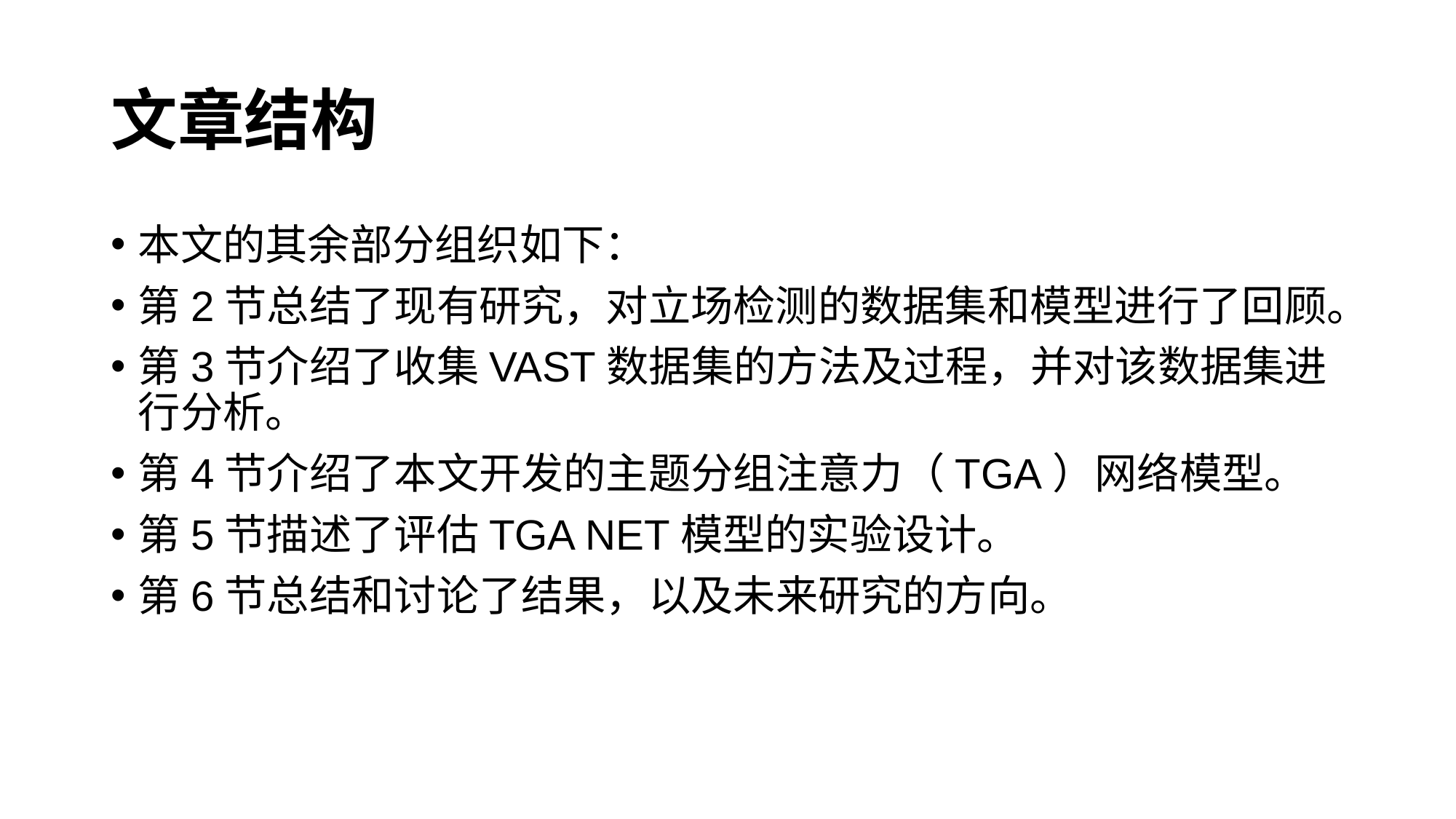

# 文章结构
本文的其余部分组织如下：
第2节总结了现有研究，对立场检测的数据集和模型进行了回顾。
第3节介绍了收集VAST数据集的方法及过程，并对该数据集进行分析。
第4节介绍了本文开发的主题分组注意力（TGA）网络模型。
第5节描述了评估TGA NET模型的实验设计。
第6节总结和讨论了结果，以及未来研究的方向。